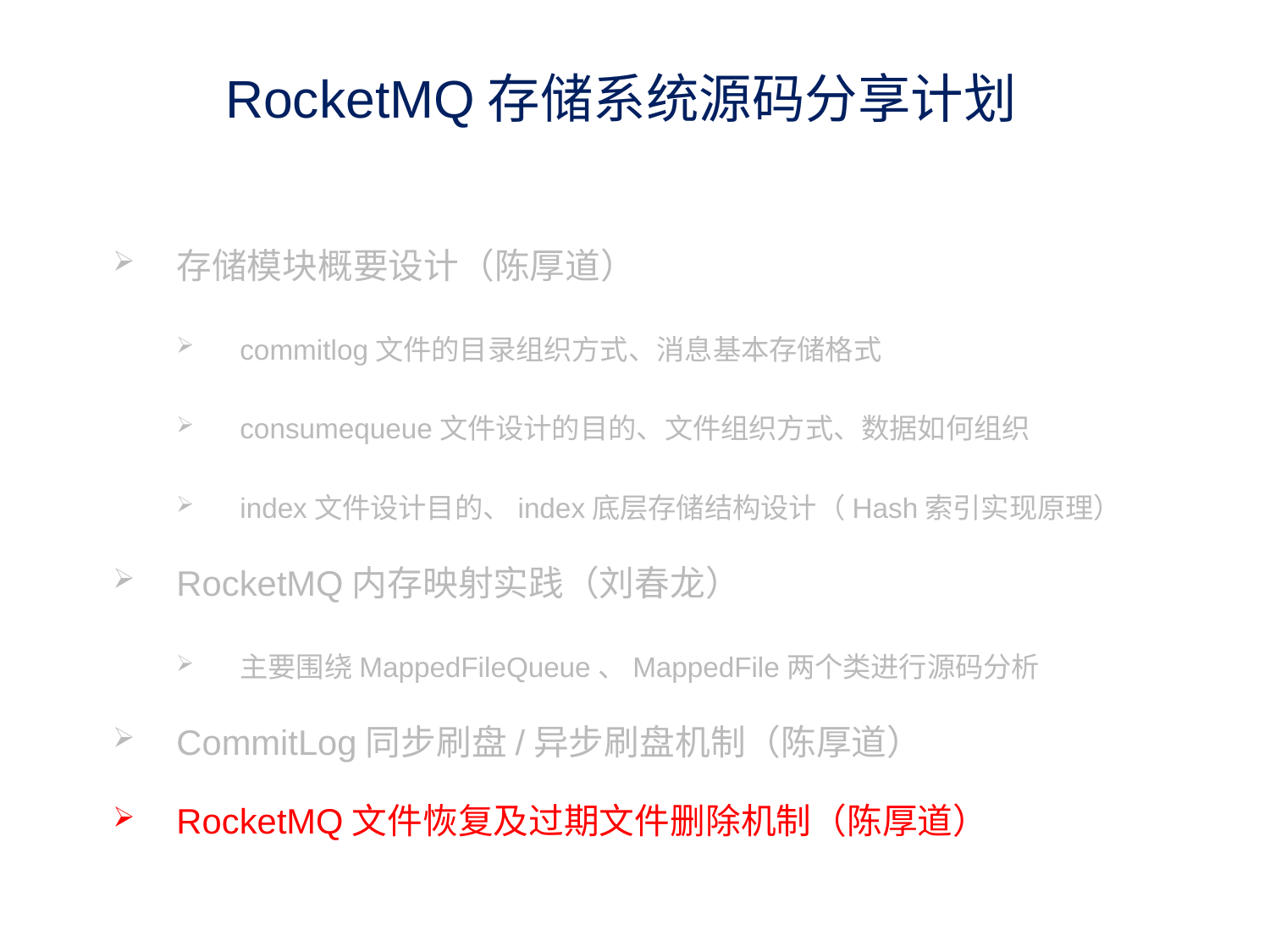

RocketMQ存储系统源码分享计划
存储模块概要设计（陈厚道）
commitlog文件的目录组织方式、消息基本存储格式
consumequeue文件设计的目的、文件组织方式、数据如何组织
index文件设计目的、index底层存储结构设计（Hash索引实现原理）
RocketMQ内存映射实践（刘春龙）
主要围绕MappedFileQueue、MappedFile两个类进行源码分析
CommitLog同步刷盘/异步刷盘机制（陈厚道）
RocketMQ文件恢复及过期文件删除机制（陈厚道）